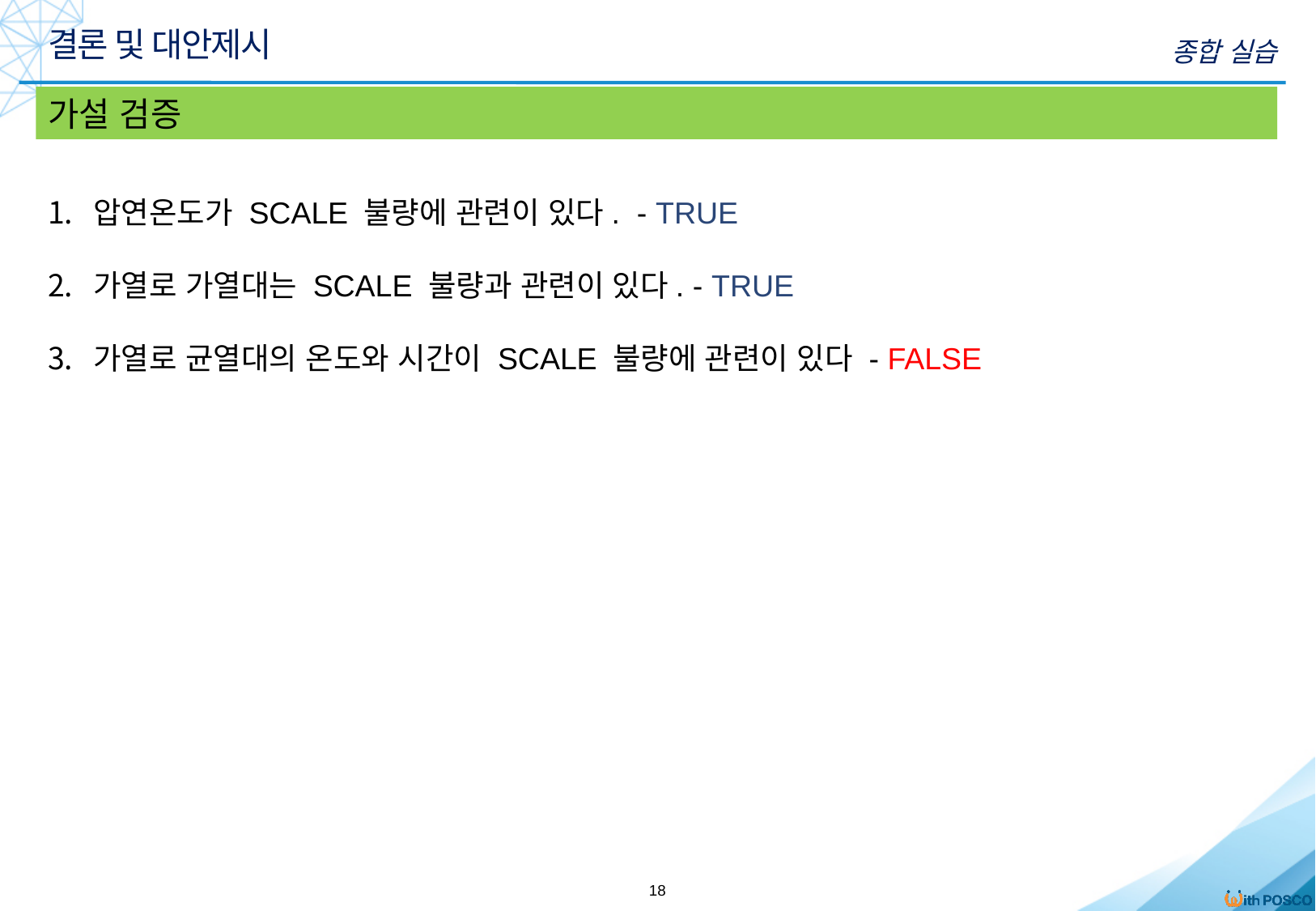

결론 및 대안제시
종합 실습
가설 검증
압연온도가 SCALE 불량에 관련이 있다.  - TRUE

가열로 가열대는 SCALE 불량과 관련이 있다. - TRUE

가열로 균열대의 온도와 시간이 SCALE 불량에 관련이 있다 - FALSE